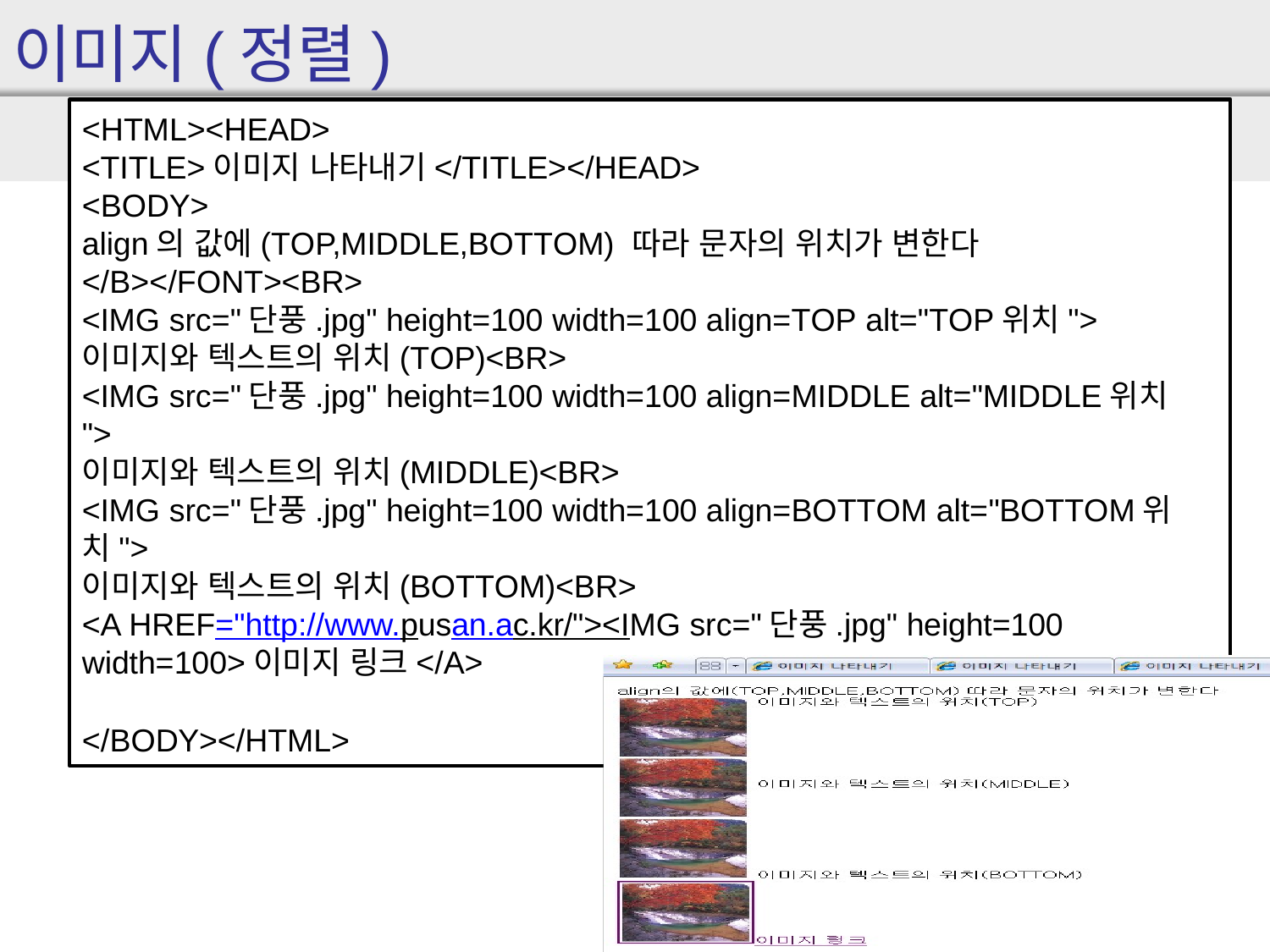

# 이미지(정렬)

<HTML><HEAD>
<TITLE>이미지 나타내기</TITLE></HEAD>
<BODY>
align의 값에(TOP,MIDDLE,BOTTOM) 따라 문자의 위치가 변한다
</B></FONT><BR>
<IMG src="단풍.jpg" height=100 width=100 align=TOP alt="TOP위치"> 이미지와 텍스트의 위치(TOP)<BR>
<IMG src="단풍.jpg" height=100 width=100 align=MIDDLE alt="MIDDLE위치 ">
이미지와 텍스트의 위치(MIDDLE)<BR>
<IMG src="단풍.jpg" height=100 width=100 align=BOTTOM alt="BOTTOM위 치">
이미지와 텍스트의 위치(BOTTOM)<BR>
<A HREF="http://www.pusan.ac.kr/"><IMG src="단풍.jpg" height=100
width=100>이미지 링크</A>

</BODY></HTML>